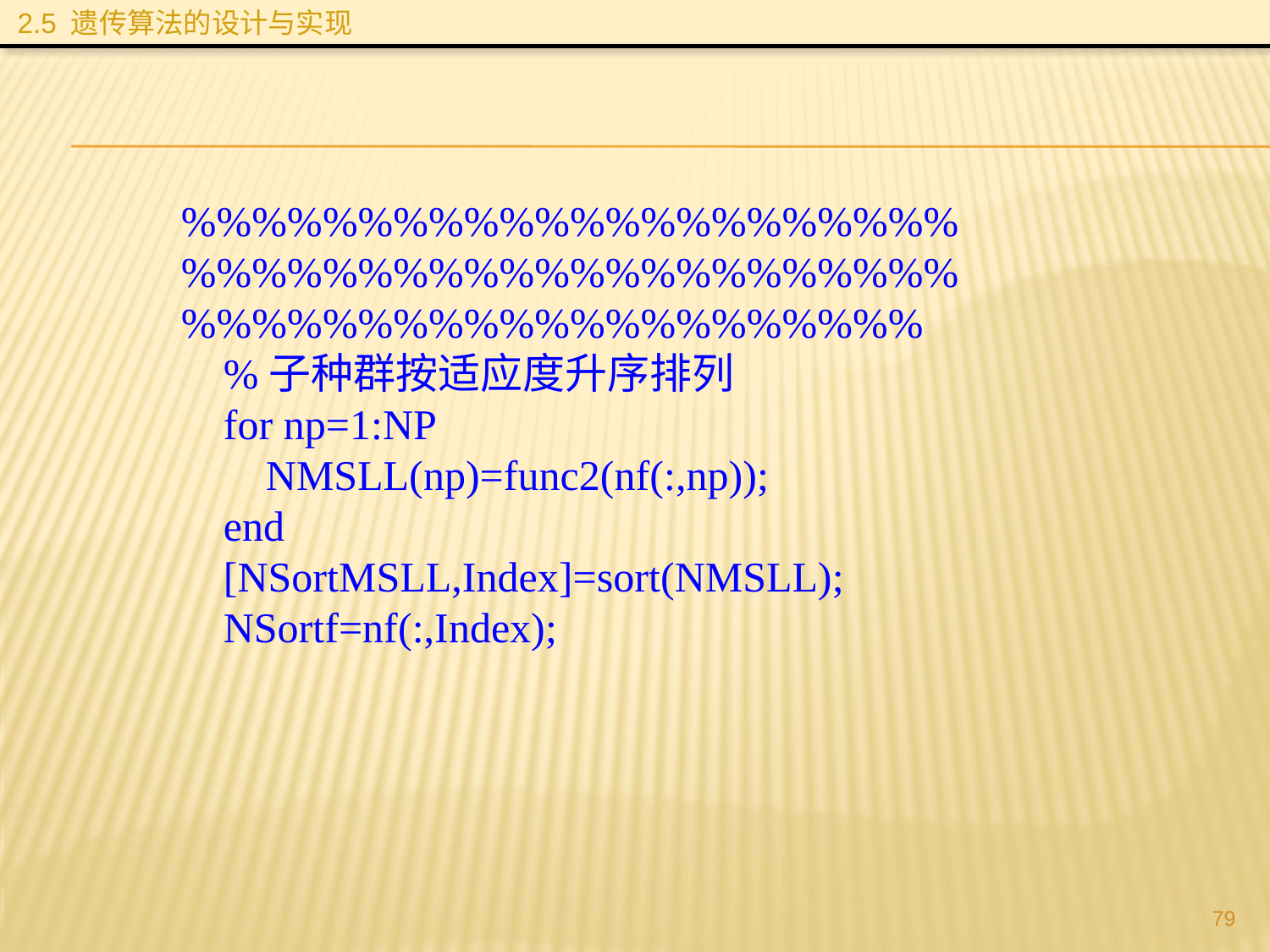

2.5 遗传算法的设计与实现

%%%%%%%%%%%%%%%%%%%%%%%%%%%%%%%%%%%%%%%%%%%%%%%%%%%%%%%%%%%%%%%%%
    %子种群按适应度升序排列
    for np=1:NP
        NMSLL(np)=func2(nf(:,np));
    end
    [NSortMSLL,Index]=sort(NMSLL);
    NSortf=nf(:,Index);
79